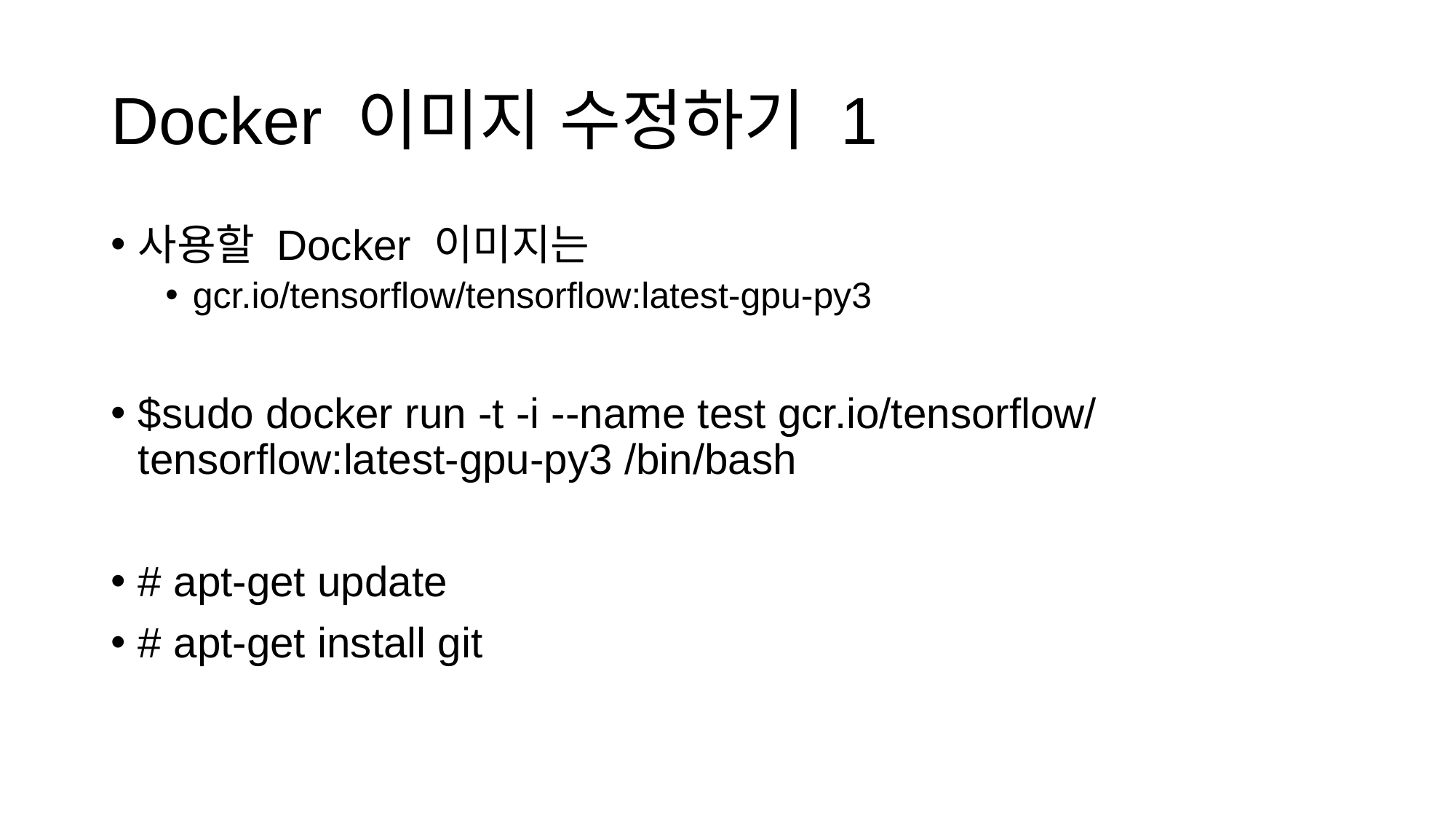

# Docker 이미지 수정하기 1
사용할 Docker 이미지는
gcr.io/tensorflow/tensorflow:latest-gpu-py3

$sudo docker run -t -i --name test gcr.io/tensorflow/tensorflow:latest-gpu-py3 /bin/bash

# apt-get update
# apt-get install git